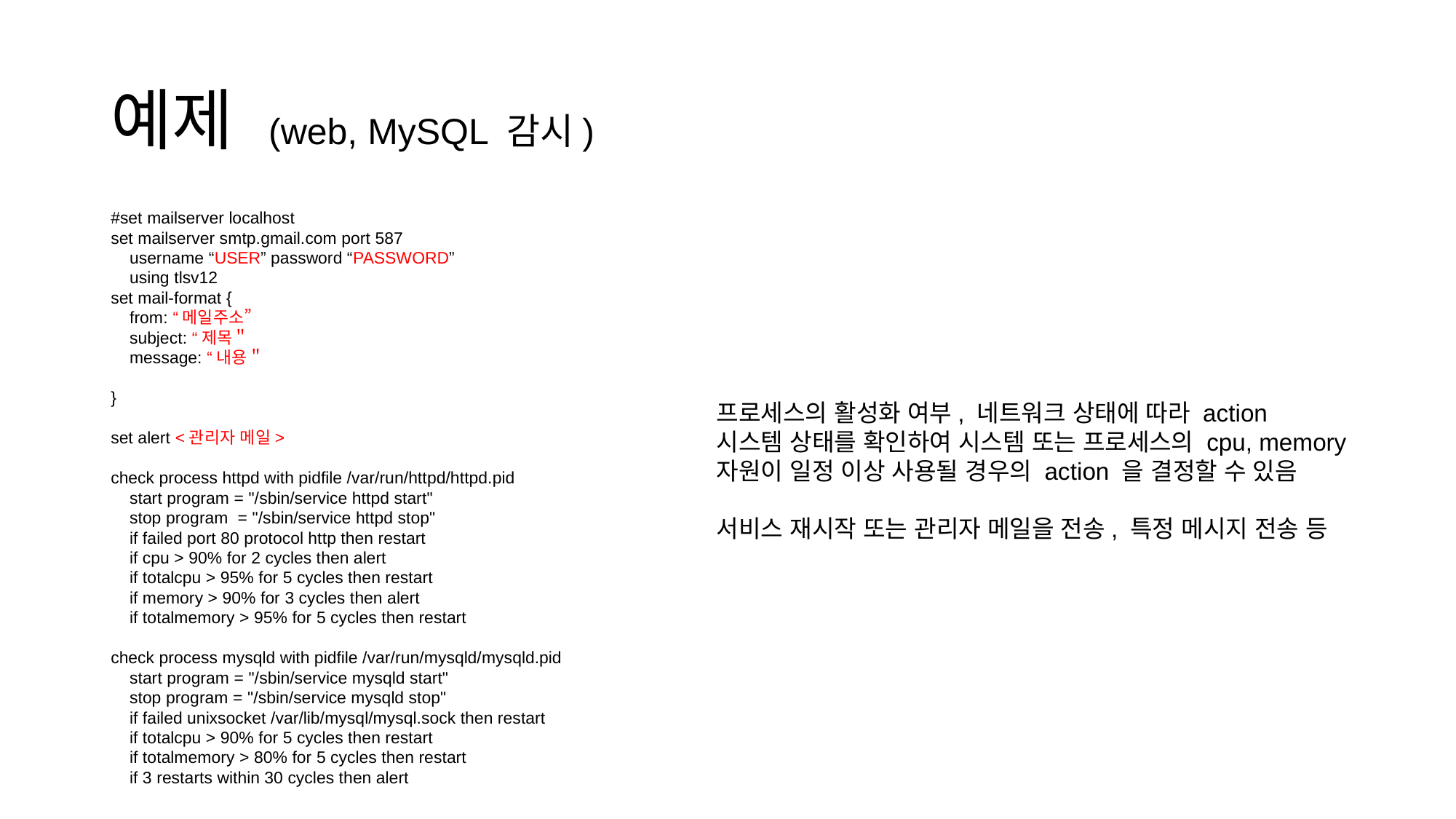

# 예제 (web, MySQL 감시)
#set mailserver localhost
set mailserver smtp.gmail.com port 587
    username “USER” password “PASSWORD”
    using tlsv12
set mail-format {
    from: “메일주소”
    subject: “제목＂
    message: “내용＂

}

set alert <관리자 메일>

check process httpd with pidfile /var/run/httpd/httpd.pid
    start program = "/sbin/service httpd start"
    stop program  = "/sbin/service httpd stop"
    if failed port 80 protocol http then restart
    if cpu > 90% for 2 cycles then alert
    if totalcpu > 95% for 5 cycles then restart
    if memory > 90% for 3 cycles then alert
    if totalmemory > 95% for 5 cycles then restart

check process mysqld with pidfile /var/run/mysqld/mysqld.pid
    start program = "/sbin/service mysqld start"
    stop program = "/sbin/service mysqld stop"
    if failed unixsocket /var/lib/mysql/mysql.sock then restart
    if totalcpu > 90% for 5 cycles then restart
    if totalmemory > 80% for 5 cycles then restart
    if 3 restarts within 30 cycles then alert
프로세스의 활성화 여부, 네트워크 상태에 따라 action
시스템 상태를 확인하여 시스템 또는 프로세스의 cpu, memory 자원이 일정 이상 사용될 경우의 action 을 결정할 수 있음

서비스 재시작 또는 관리자 메일을 전송, 특정 메시지 전송 등